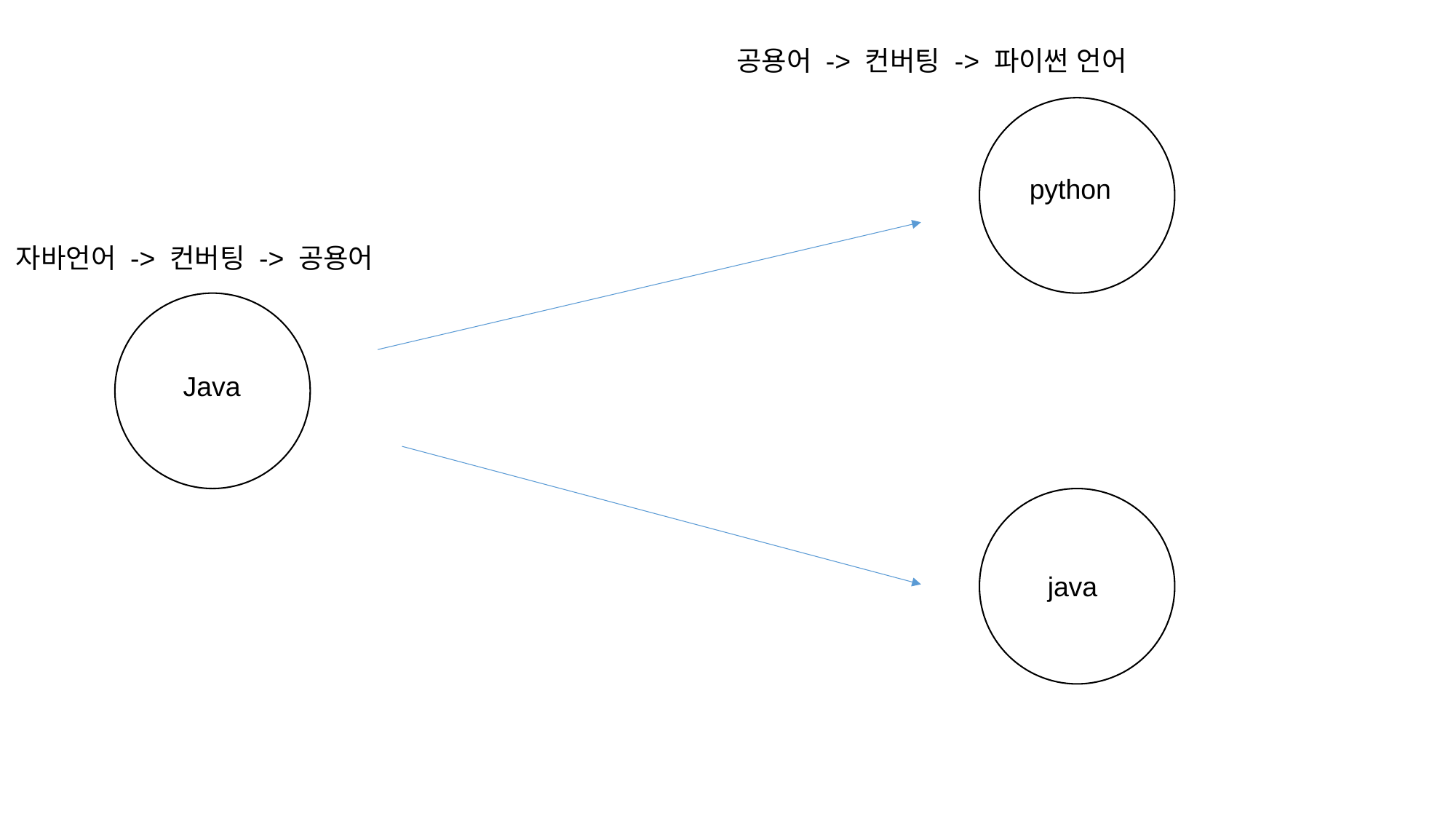

공용어 -> 컨버팅 -> 파이썬 언어

python
자바언어 -> 컨버팅 -> 공용어

Java

java